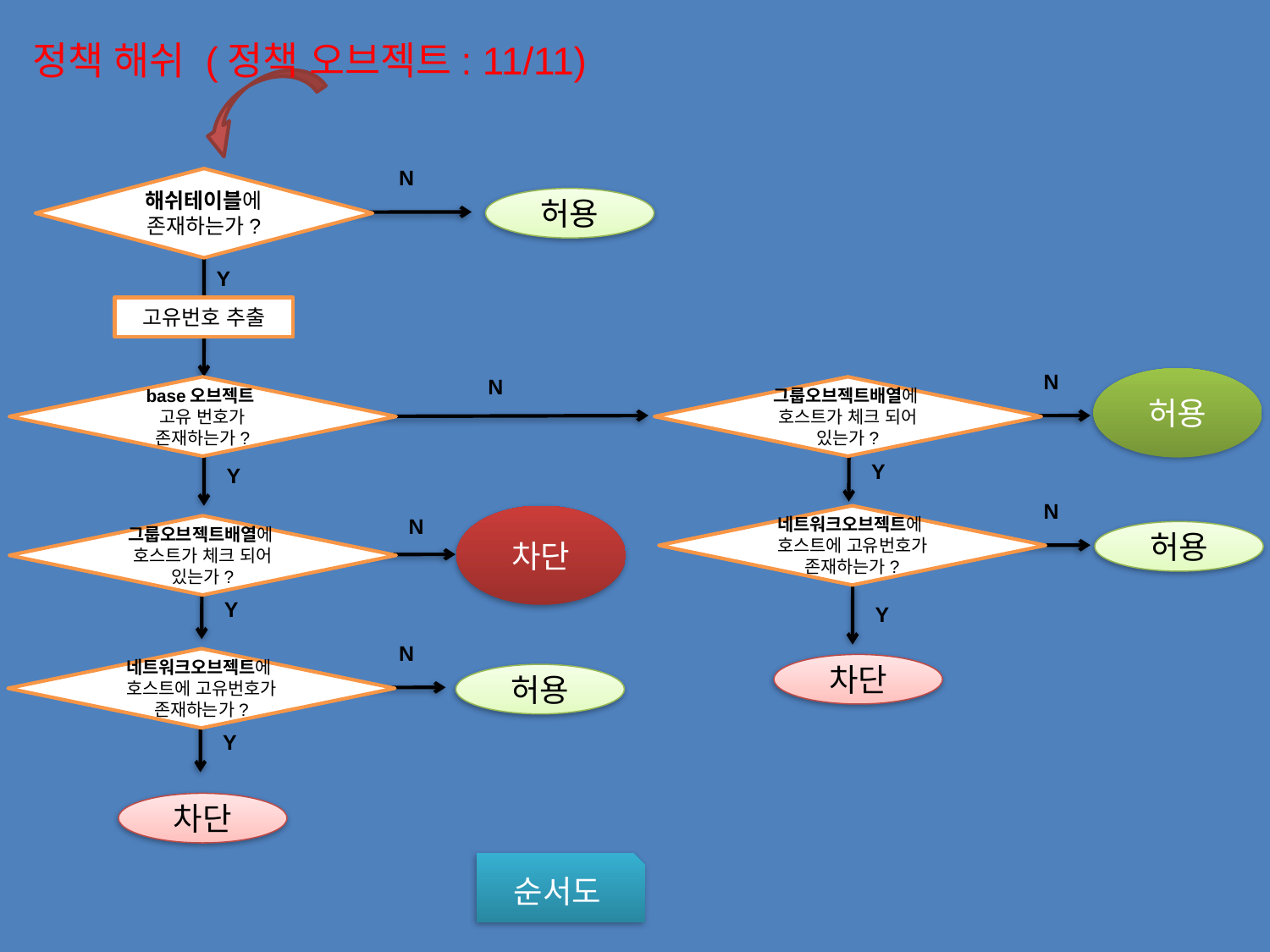

정책 해쉬 (정책 오브젝트: 11/11)

N
해쉬테이블에 존재하는가?
허용
Y
고유번호 추출
N
N
허용
base오브젝트
고유 번호가 존재하는가?
그룹오브젝트배열에
호스트가 체크 되어 있는가?
Y
Y
N
차단
네트워크오브젝트에
호스트에 고유번호가 존재하는가?
N
그룹오브젝트배열에
호스트가 체크 되어 있는가?
허용
Y
Y
N
네트워크오브젝트에
호스트에 고유번호가 존재하는가?
차단
허용
Y
차단
순서도